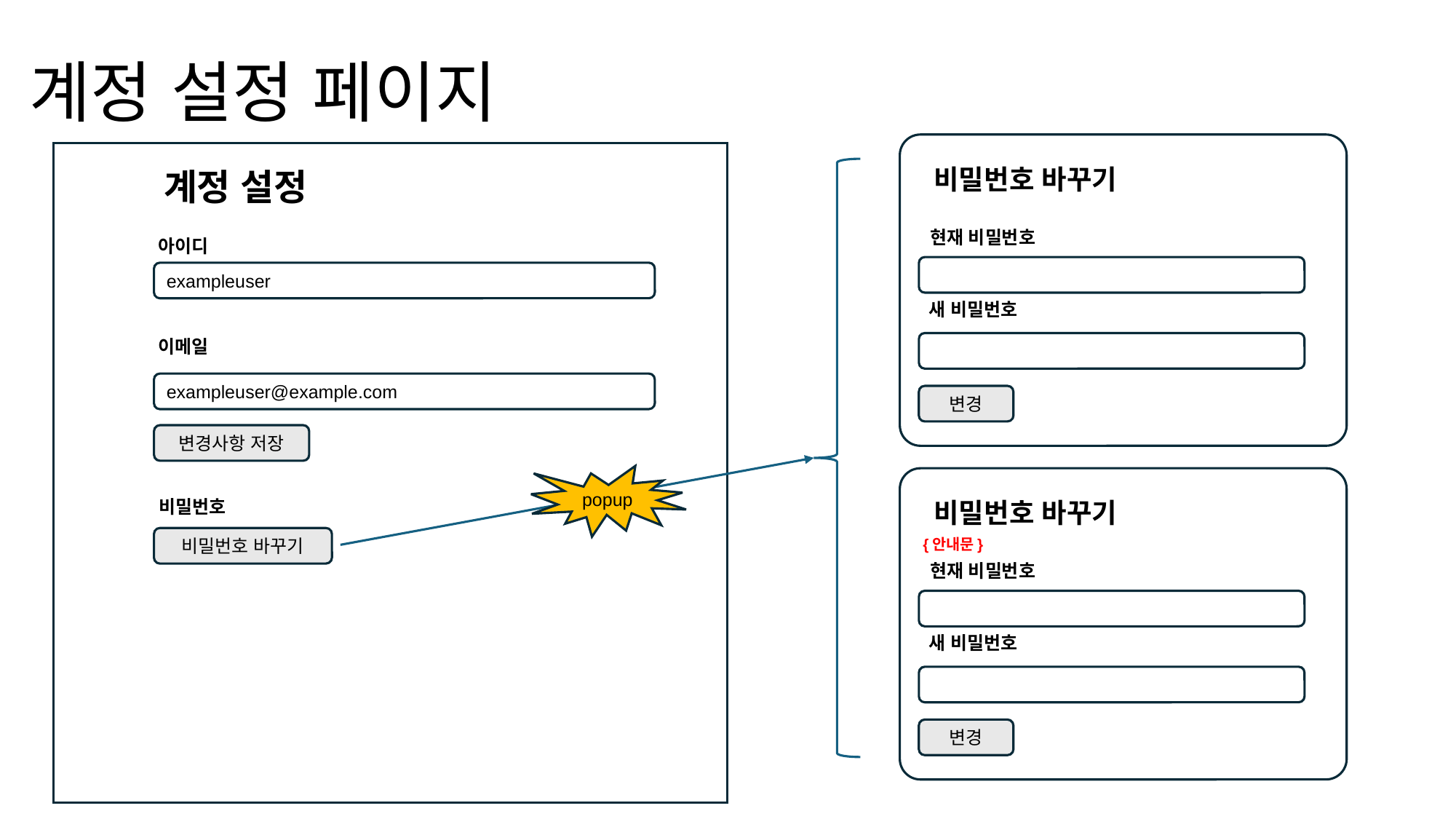

# 계정 설정 페이지

비밀번호 바꾸기

계정 설정
현재 비밀번호
아이디

exampleuser
새 비밀번호
이메일

exampleuser@example.com
변경
변경사항 저장
popup

비밀번호
비밀번호 바꾸기
비밀번호 바꾸기
{안내문}
현재 비밀번호

새 비밀번호

변경